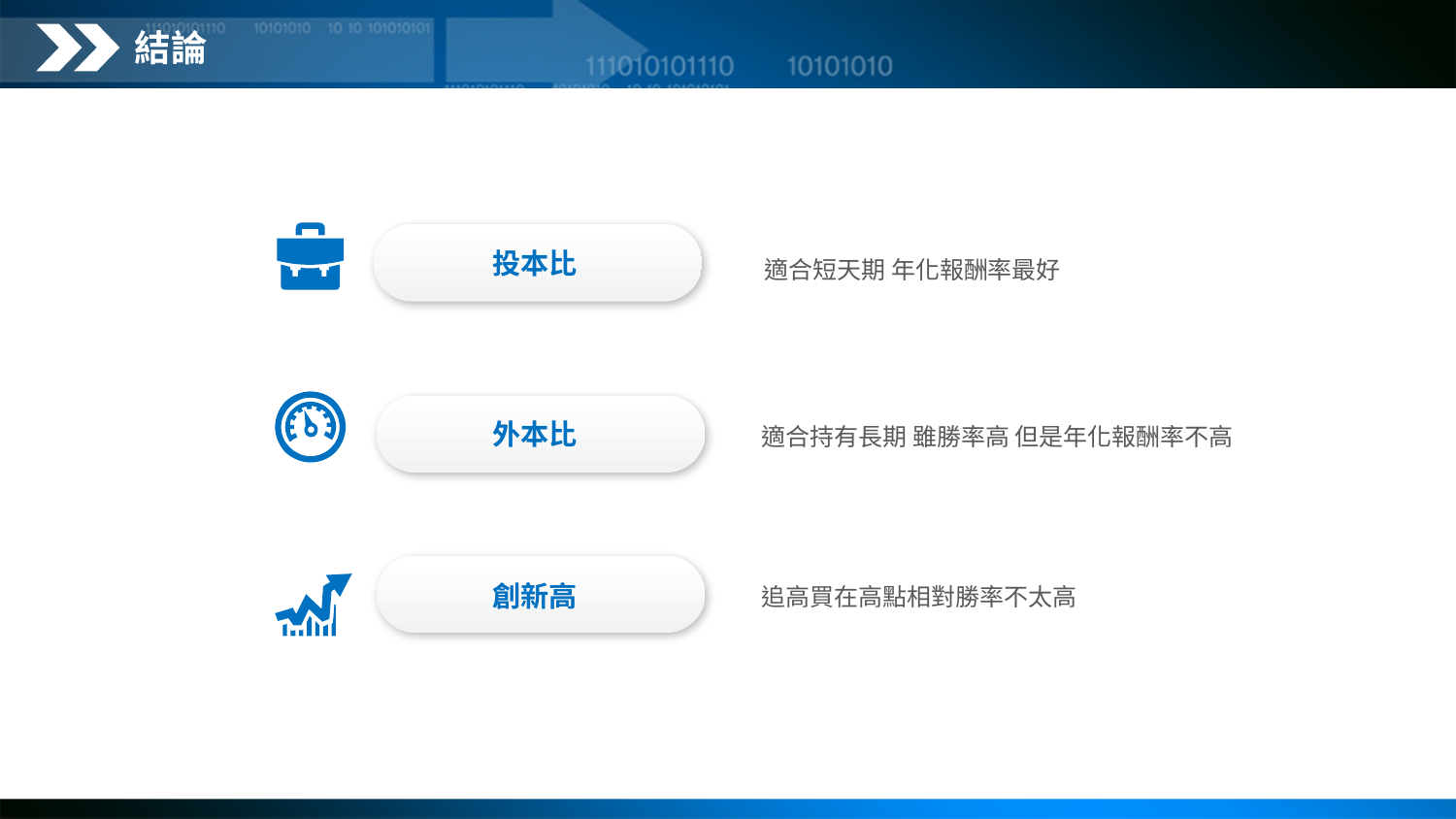

結論

投本比
適合短天期 年化報酬率最好

外本比
適合持有長期 雖勝率高 但是年化報酬率不高

創新高
追高買在高點相對勝率不太高